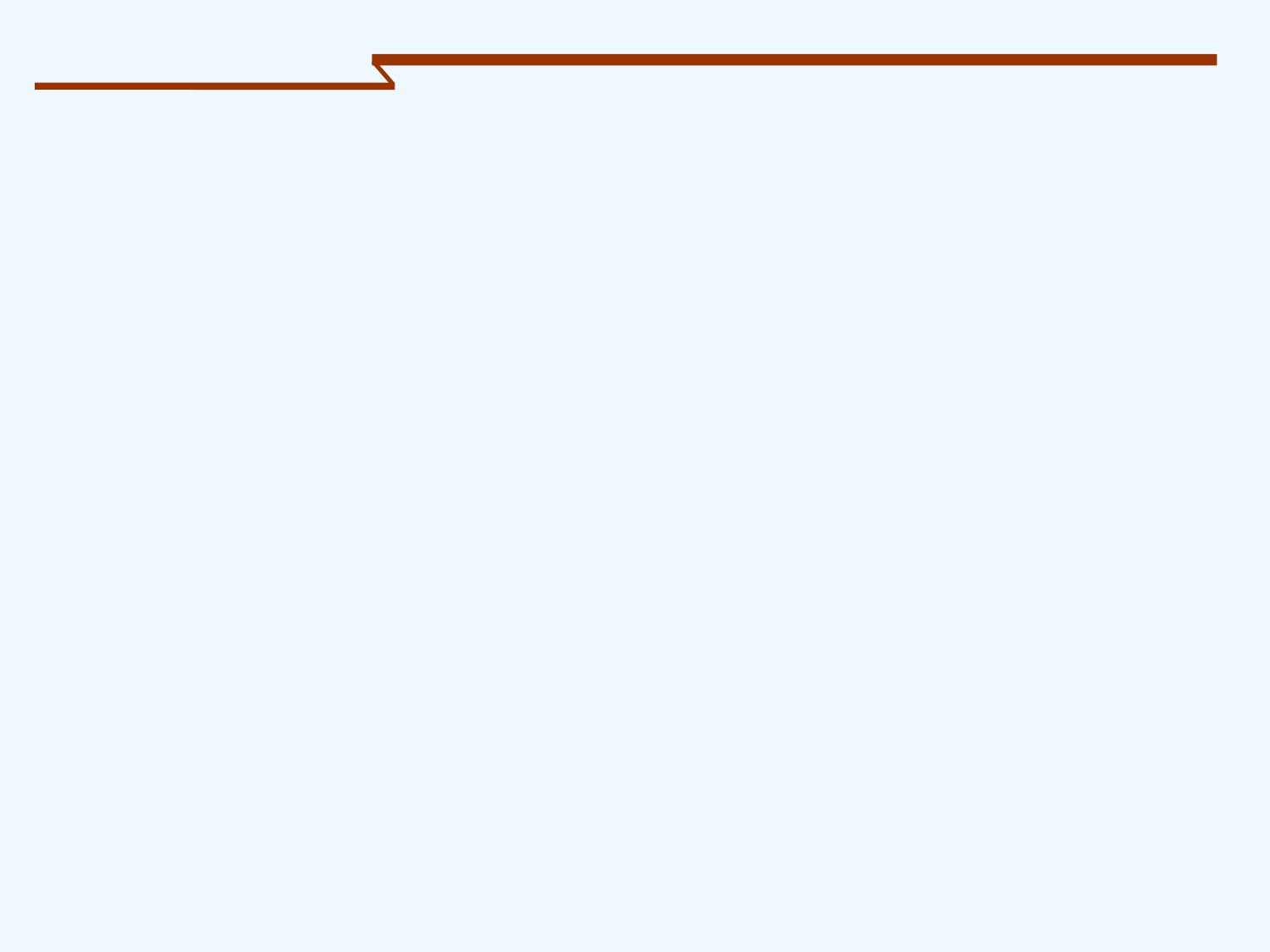

由定义可以看出，队列是由一组同类型数据元素(a1，a2，…，an)组成的线性序列。
     其中，ai(1≤i≤n)可以是原子类型(如整型、实型、字符型等)、或是结构类型的数据元素。在一个队列中，元素ai-1是ai的唯一直接前驱，ai+1是ai的唯一直接后继；而队头元素a1无前驱，队尾元素an无后继。
       因此，队列属于线性逻辑结构。